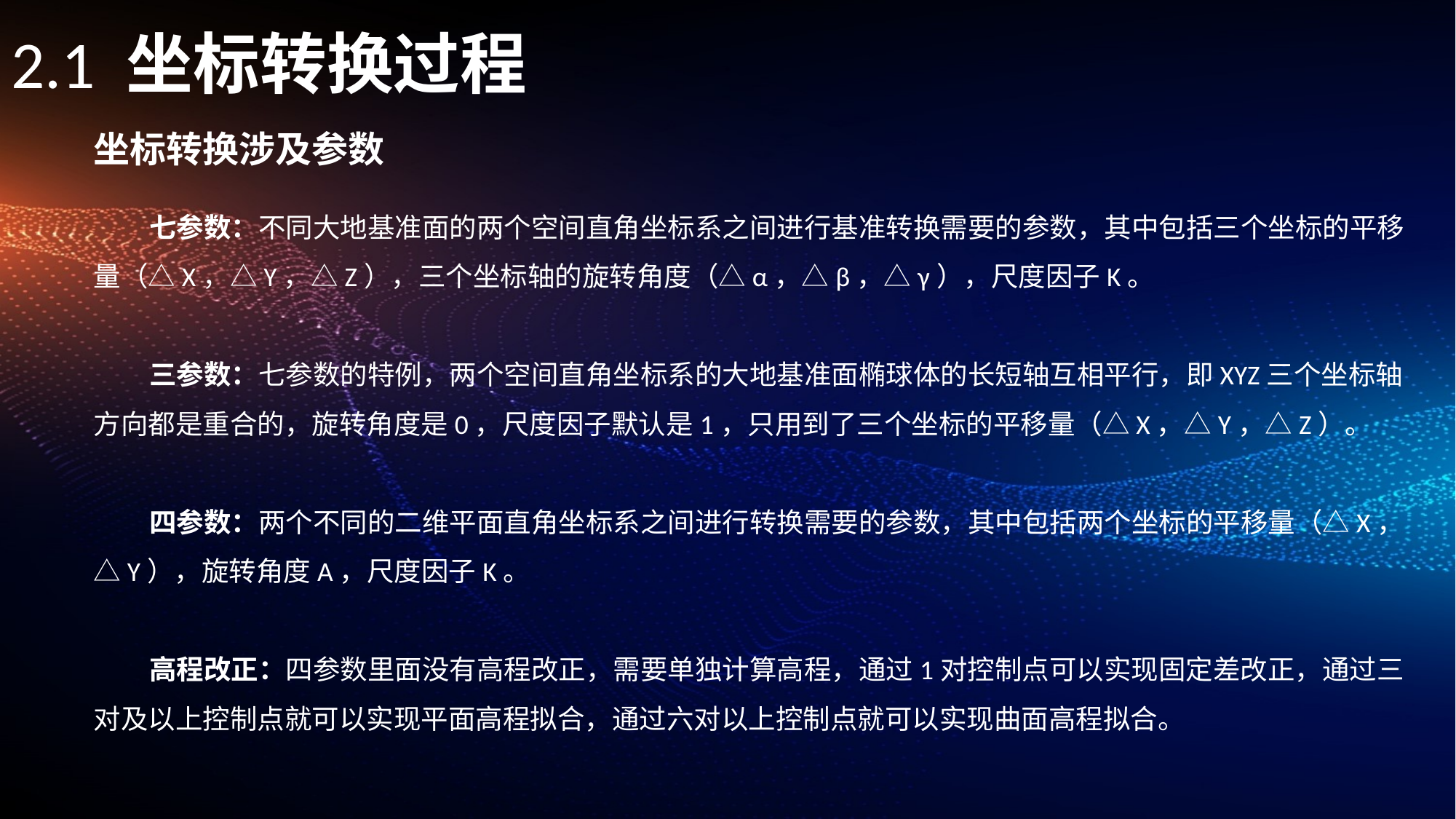

# 2.1 坐标转换过程
坐标转换涉及参数
七参数：不同大地基准面的两个空间直角坐标系之间进行基准转换需要的参数，其中包括三个坐标的平移量（△X，△Y，△Z），三个坐标轴的旋转角度（△α，△β，△γ），尺度因子K。

三参数：七参数的特例，两个空间直角坐标系的大地基准面椭球体的长短轴互相平行，即XYZ三个坐标轴方向都是重合的，旋转角度是0，尺度因子默认是1，只用到了三个坐标的平移量（△X，△Y，△Z）。

四参数：两个不同的二维平面直角坐标系之间进行转换需要的参数，其中包括两个坐标的平移量（△X，△Y），旋转角度A，尺度因子K。

高程改正：四参数里面没有高程改正，需要单独计算高程，通过1对控制点可以实现固定差改正，通过三对及以上控制点就可以实现平面高程拟合，通过六对以上控制点就可以实现曲面高程拟合。